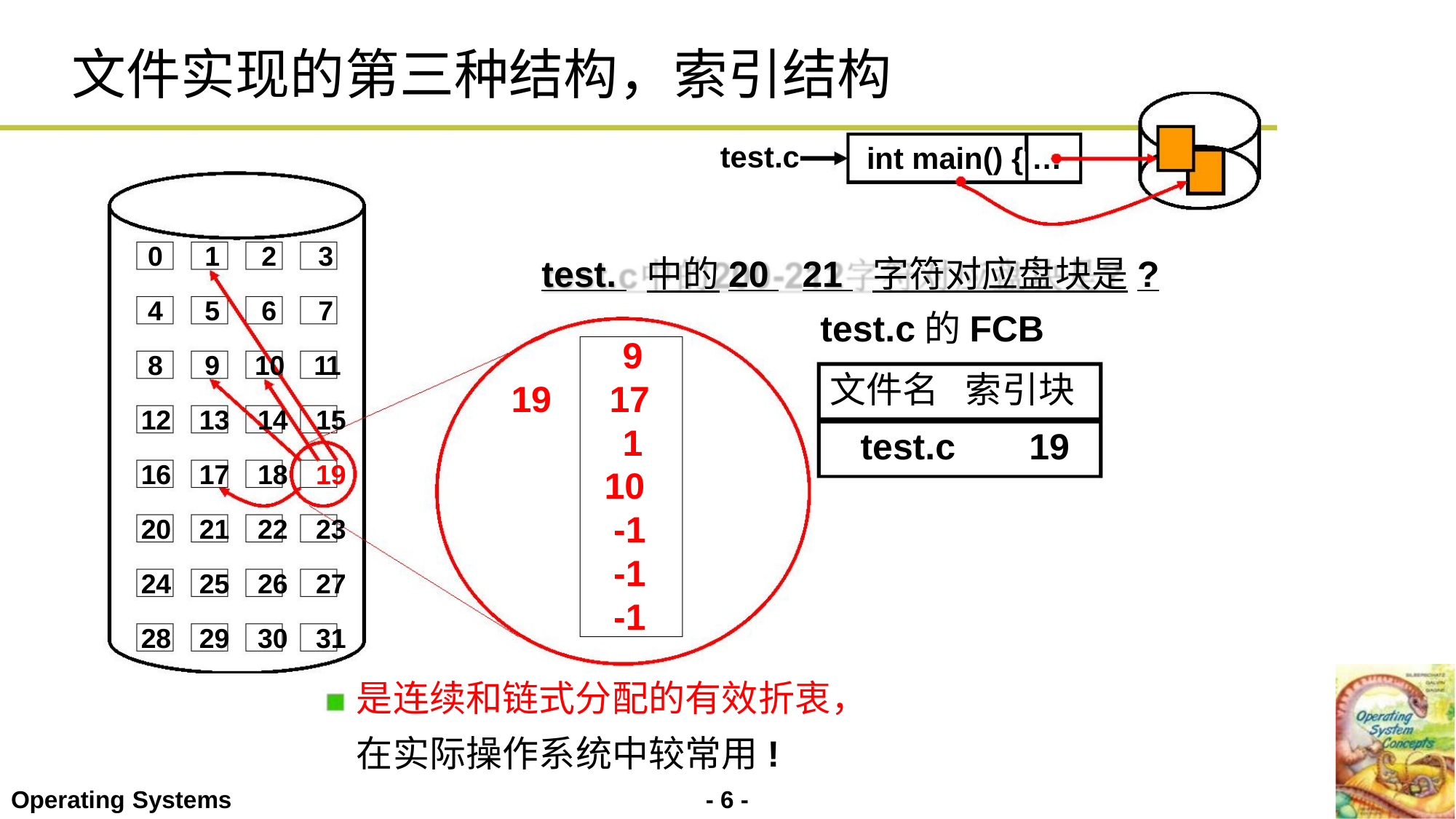

文件实现的第三种结构，索引结构

test.c
int main() { …
0 1 2 3
4 5 6 7
8 9 10 11
12 13 14 15
16 17 18 19
20 21 22 23
24 25 26 27
28 29 30 31
test. 中的20 21 字符对应盘块是?
test.c的FCB
9
文件名 索引块
19 17
1
10
-1
-1
-1
test.c 19

是连续和链式分配的有效折衷，

在实际操作系统中较常用!
- 6 -
Operating Systems